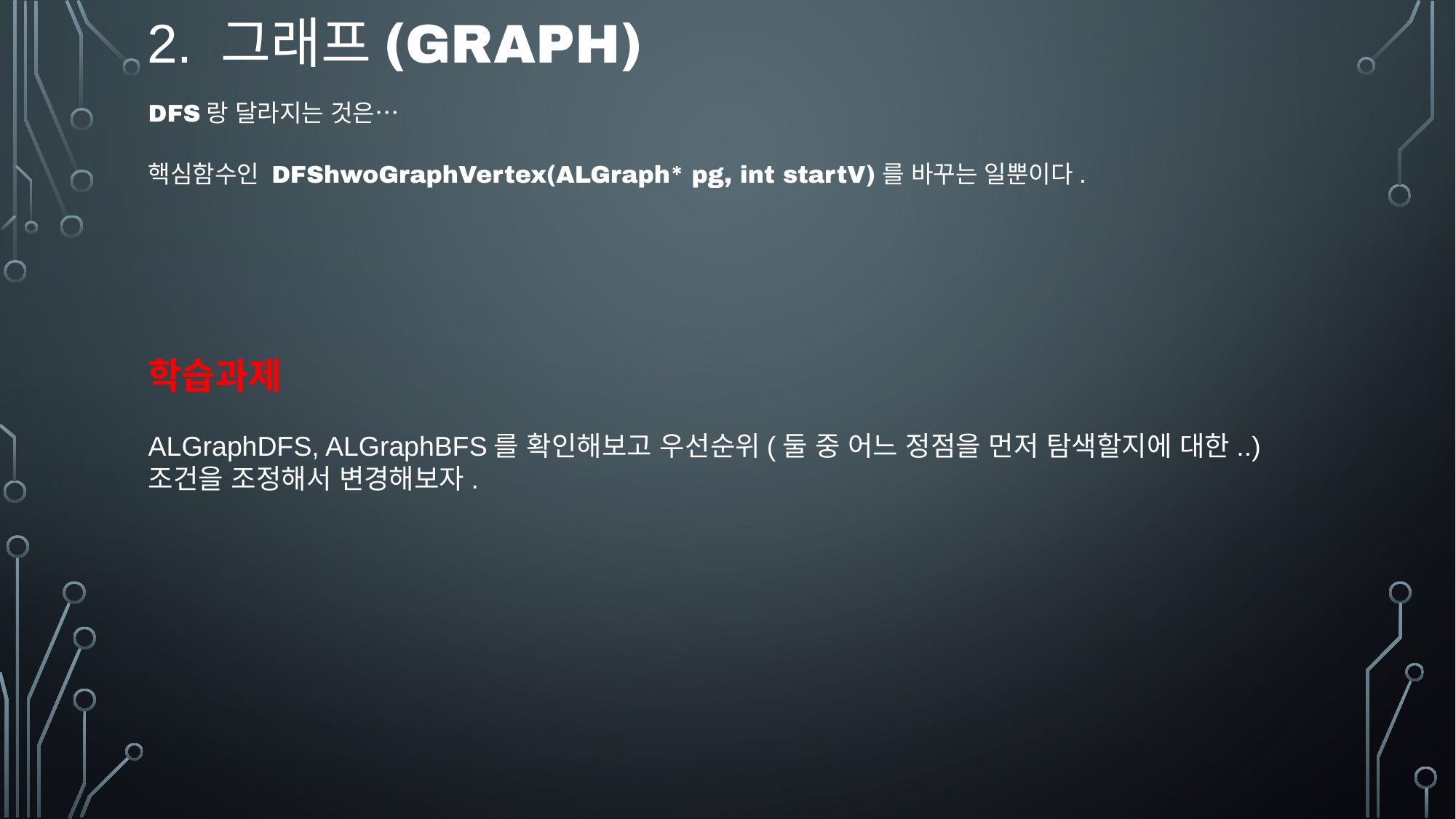

# 2. 그래프(Graph)
DFS랑 달라지는 것은…

핵심함수인 DFShwoGraphVertex(ALGraph* pg, int startV)를 바꾸는 일뿐이다.

학습과제

ALGraphDFS, ALGraphBFS를 확인해보고 우선순위(둘 중 어느 정점을 먼저 탐색할지에 대한..) 조건을 조정해서 변경해보자.